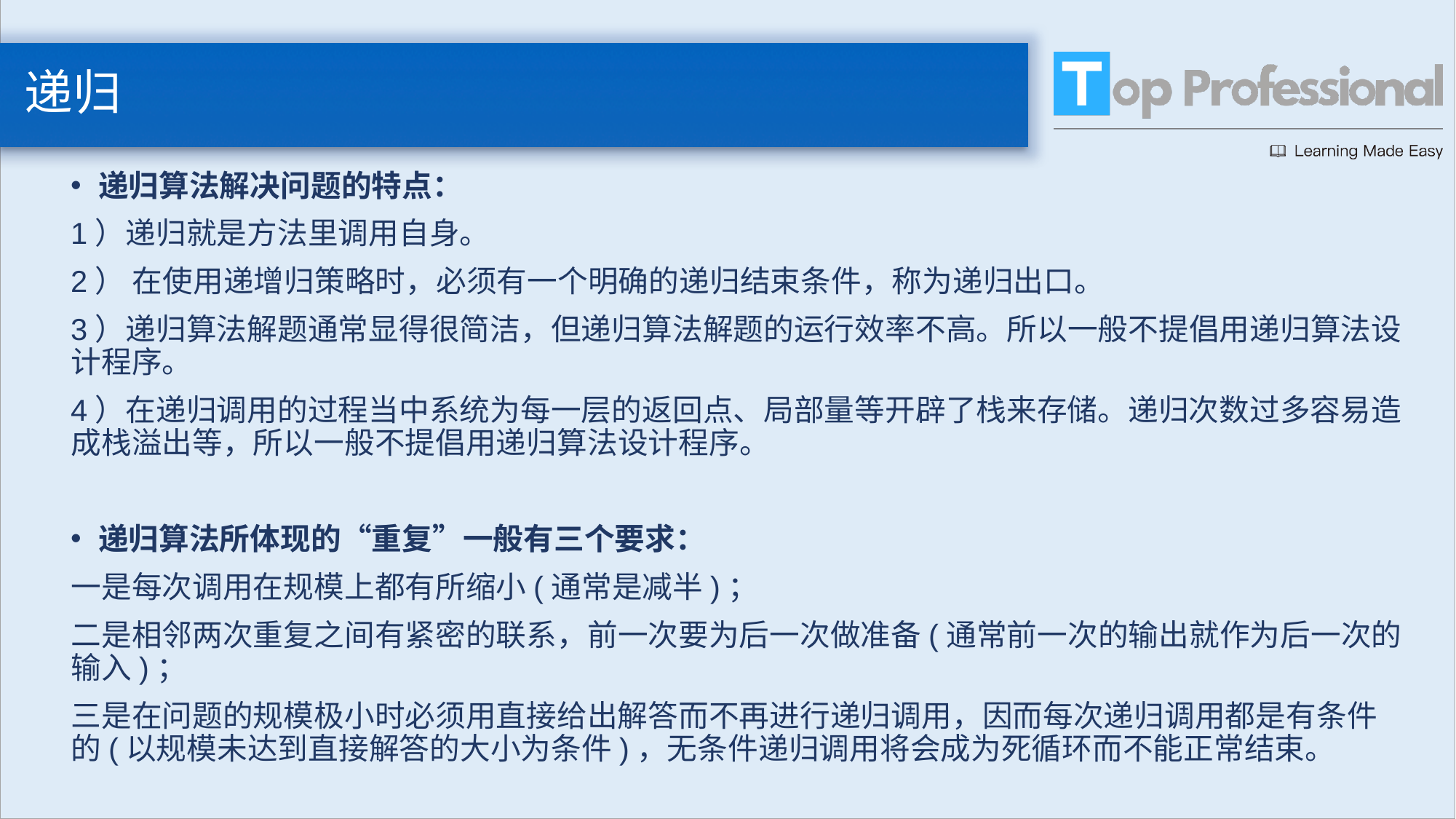

# 递归
递归算法解决问题的特点：
1）递归就是方法里调用自身。
2） 在使用递增归策略时，必须有一个明确的递归结束条件，称为递归出口。
3）递归算法解题通常显得很简洁，但递归算法解题的运行效率不高。所以一般不提倡用递归算法设计程序。
4）在递归调用的过程当中系统为每一层的返回点、局部量等开辟了栈来存储。递归次数过多容易造成栈溢出等，所以一般不提倡用递归算法设计程序。

递归算法所体现的“重复”一般有三个要求：
一是每次调用在规模上都有所缩小(通常是减半)；
二是相邻两次重复之间有紧密的联系，前一次要为后一次做准备(通常前一次的输出就作为后一次的输入)；
三是在问题的规模极小时必须用直接给出解答而不再进行递归调用，因而每次递归调用都是有条件的(以规模未达到直接解答的大小为条件)，无条件递归调用将会成为死循环而不能正常结束。